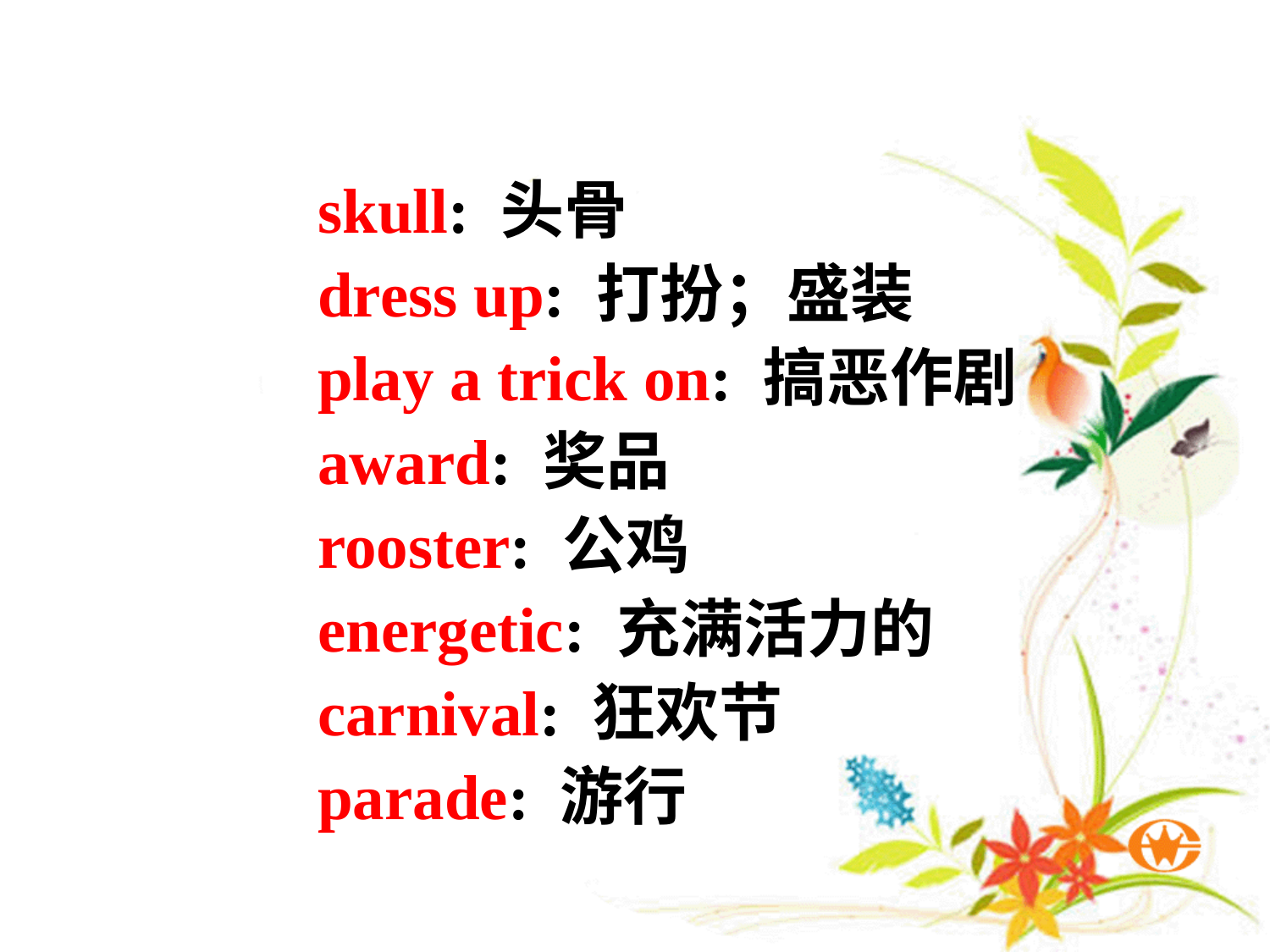

skull: 头骨
dress up: 打扮；盛装
play a trick on: 搞恶作剧
award: 奖品
rooster: 公鸡
energetic: 充满活力的
carnival: 狂欢节
parade: 游行